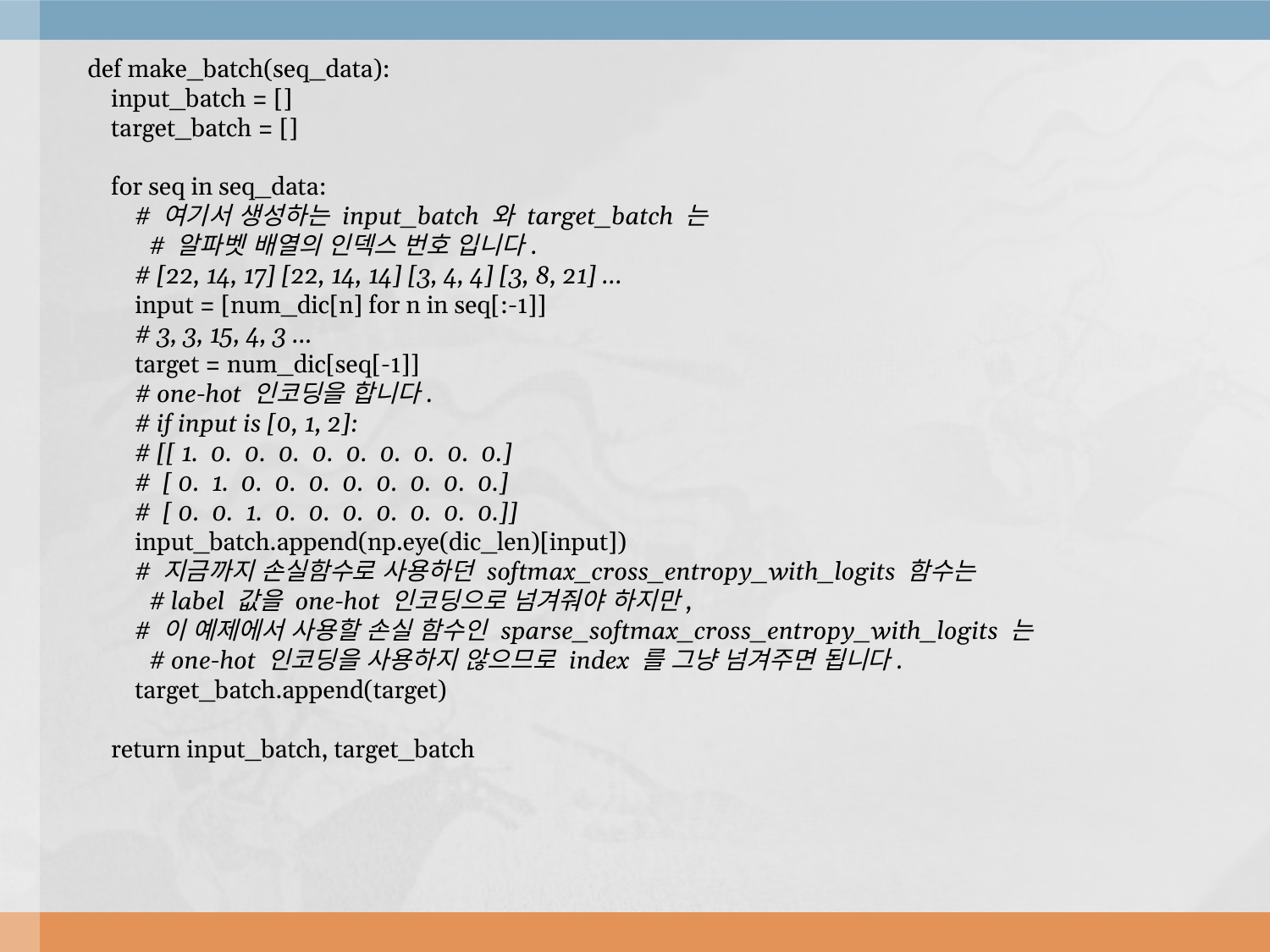

def make_batch(seq_data):
    input_batch = []
    target_batch = []
    for seq in seq_data:
        # 여기서 생성하는 input_batch 와 target_batch 는
        # 알파벳 배열의 인덱스 번호 입니다.
        # [22, 14, 17] [22, 14, 14] [3, 4, 4] [3, 8, 21] ...
        input = [num_dic[n] for n in seq[:-1]]
        # 3, 3, 15, 4, 3 ...
        target = num_dic[seq[-1]]
        # one-hot 인코딩을 합니다.
        # if input is [0, 1, 2]:
        # [[ 1.  0.  0.  0.  0.  0.  0.  0.  0.  0.]
        #  [ 0.  1.  0.  0.  0.  0.  0.  0.  0.  0.]
        #  [ 0.  0.  1.  0.  0.  0.  0.  0.  0.  0.]]
        input_batch.append(np.eye(dic_len)[input])
        # 지금까지 손실함수로 사용하던 softmax_cross_entropy_with_logits 함수는
        # label 값을 one-hot 인코딩으로 넘겨줘야 하지만,
        # 이 예제에서 사용할 손실 함수인 sparse_softmax_cross_entropy_with_logits 는
        # one-hot 인코딩을 사용하지 않으므로 index 를 그냥 넘겨주면 됩니다.
        target_batch.append(target)
    return input_batch, target_batch